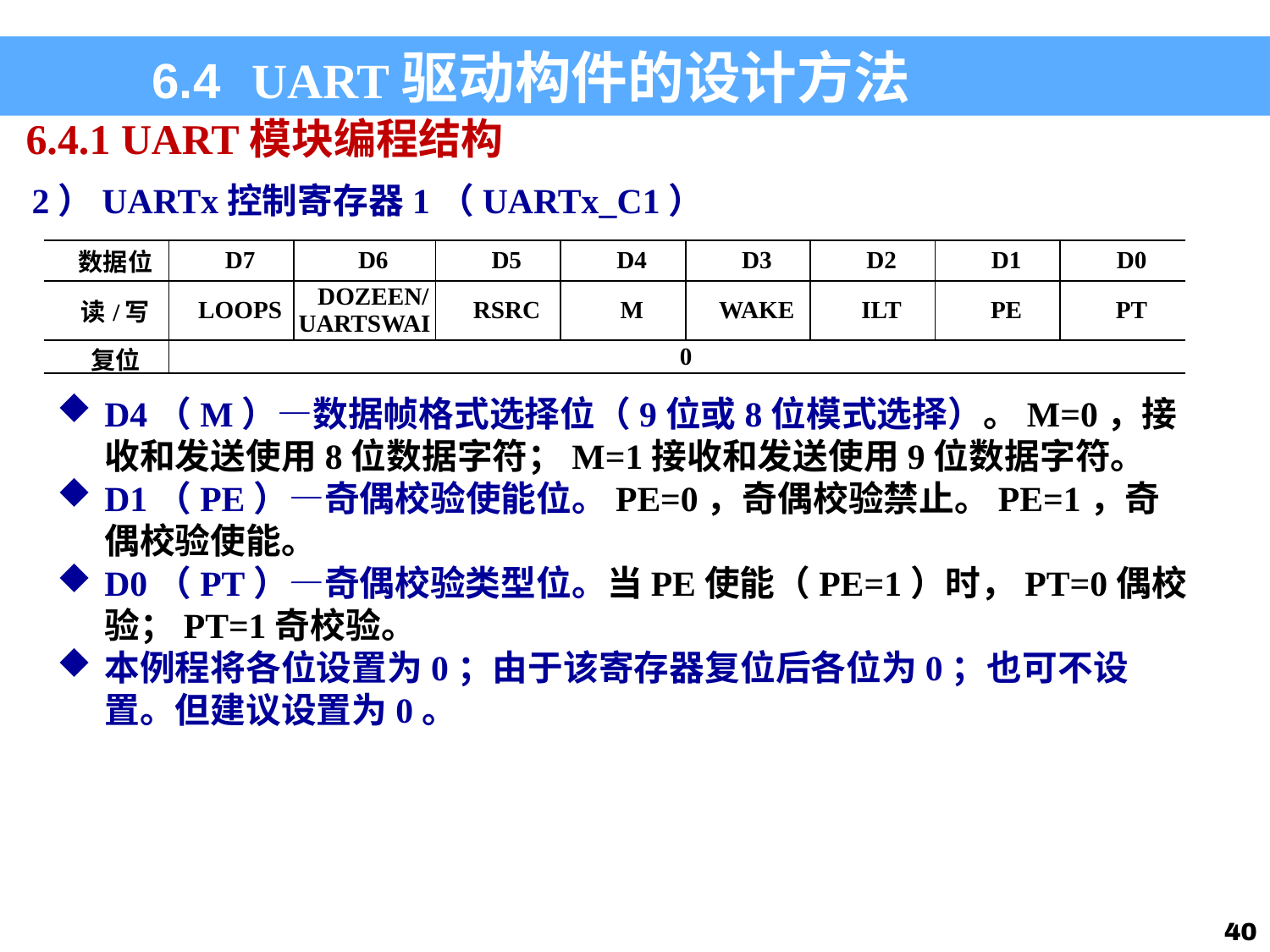

6.4  UART驱动构件的设计方法
6.4.1 UART模块编程结构
2）UARTx控制寄存器1（UARTx_C1）
| 数据位 | D7 | D6 | D5 | D4 | D3 | D2 | D1 | D0 |
| --- | --- | --- | --- | --- | --- | --- | --- | --- |
| 读/写 | LOOPS | DOZEEN/ UARTSWAI | RSRC | M | WAKE | ILT | PE | PT |
| 复位 | 0 |  |  |  |  |  |  |  |
D4（M）—数据帧格式选择位（9位或8位模式选择）。M=0，接收和发送使用8位数据字符；M=1接收和发送使用9位数据字符。
D1（PE）—奇偶校验使能位。PE=0，奇偶校验禁止。PE=1，奇偶校验使能。
D0（PT）—奇偶校验类型位。当PE使能（PE=1）时，PT=0偶校验；PT=1奇校验。
本例程将各位设置为0；由于该寄存器复位后各位为0；也可不设置。但建议设置为0。
40